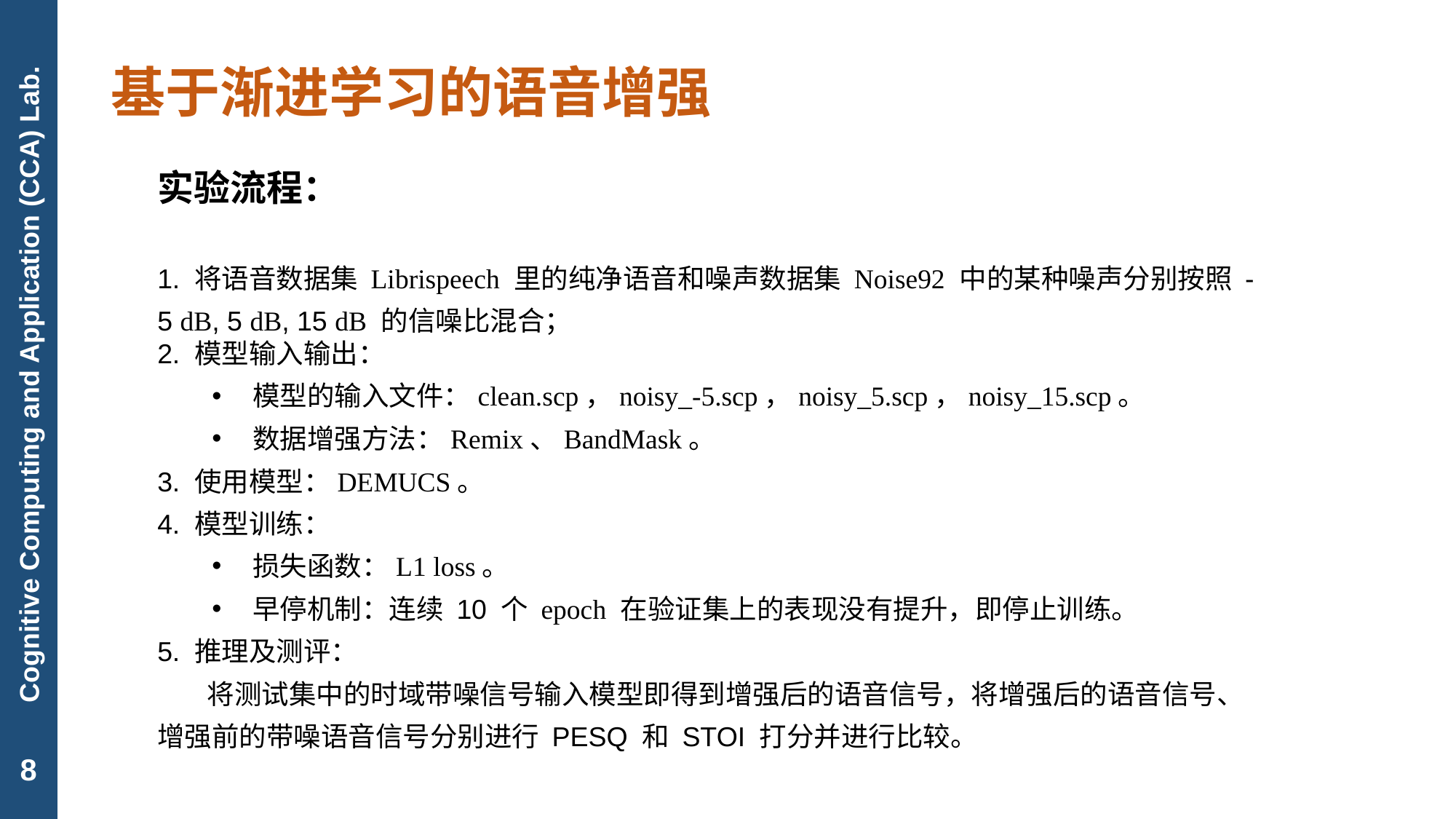

# 基于渐进学习的语音增强
实验流程：

1. 将语音数据集 Librispeech 里的纯净语音和噪声数据集 Noise92 中的某种噪声分别按照 -5 dB, 5 dB, 15 dB 的信噪比混合；
2. 模型输入输出：
模型的输入文件：clean.scp，noisy_-5.scp，noisy_5.scp，noisy_15.scp。
数据增强方法：Remix、BandMask。
3. 使用模型：DEMUCS。
4. 模型训练：
损失函数：L1 loss。
早停机制：连续 10 个 epoch 在验证集上的表现没有提升，即停止训练。
5. 推理及测评：
       将测试集中的时域带噪信号输入模型即得到增强后的语音信号，将增强后的语音信号、增强前的带噪语音信号分别进行 PESQ 和 STOI 打分并进行比较。

8